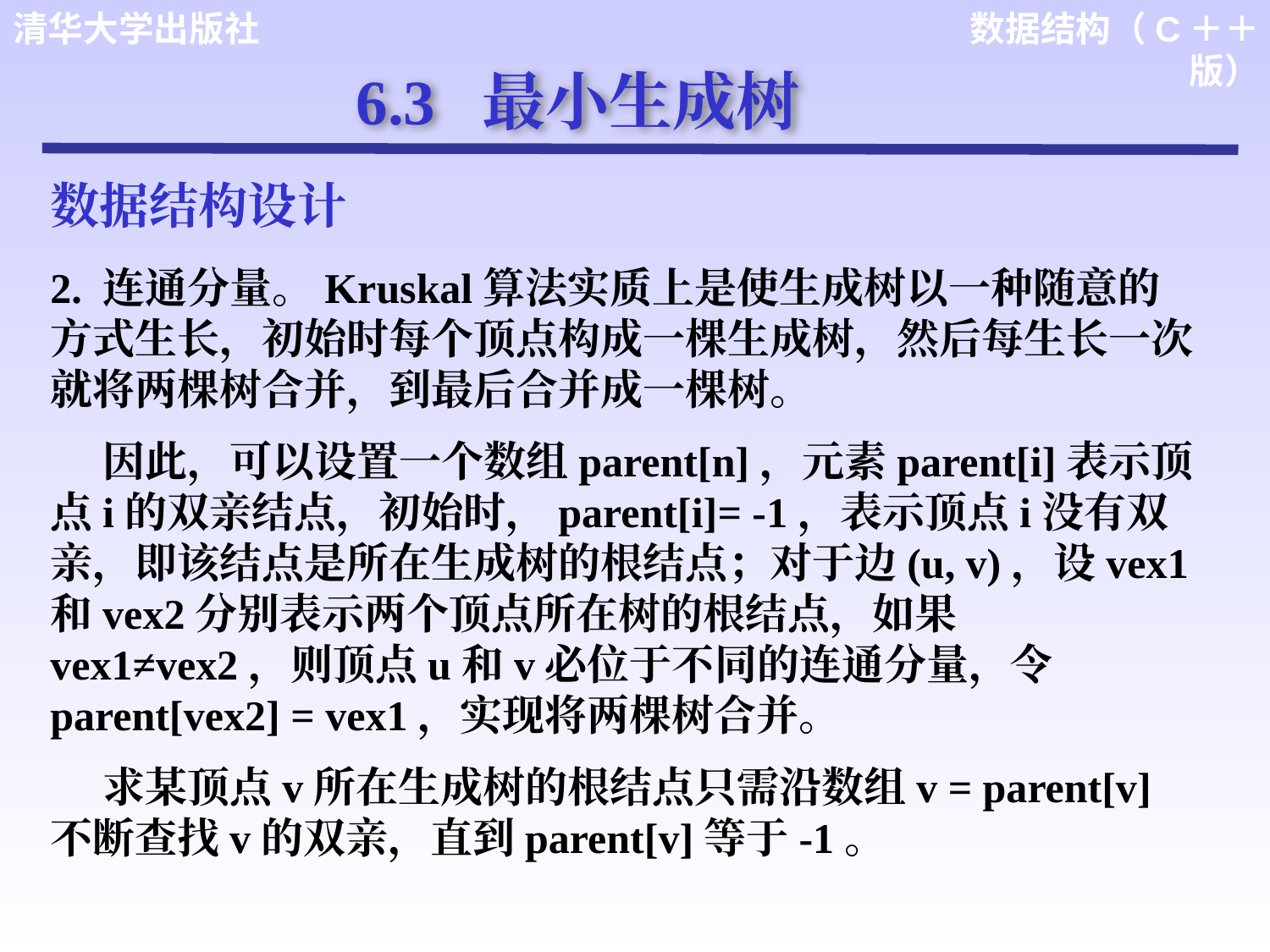

6.3  最小生成树
数据结构设计
2. 连通分量。Kruskal算法实质上是使生成树以一种随意的方式生长，初始时每个顶点构成一棵生成树，然后每生长一次就将两棵树合并，到最后合并成一棵树。
    因此，可以设置一个数组parent[n]，元素parent[i]表示顶点i的双亲结点，初始时，parent[i]= -1，表示顶点i没有双亲，即该结点是所在生成树的根结点；对于边(u, v)，设vex1和vex2分别表示两个顶点所在树的根结点，如果vex1≠vex2，则顶点u和v必位于不同的连通分量，令parent[vex2] = vex1，实现将两棵树合并。
    求某顶点v所在生成树的根结点只需沿数组v = parent[v]不断查找v的双亲，直到parent[v]等于-1。